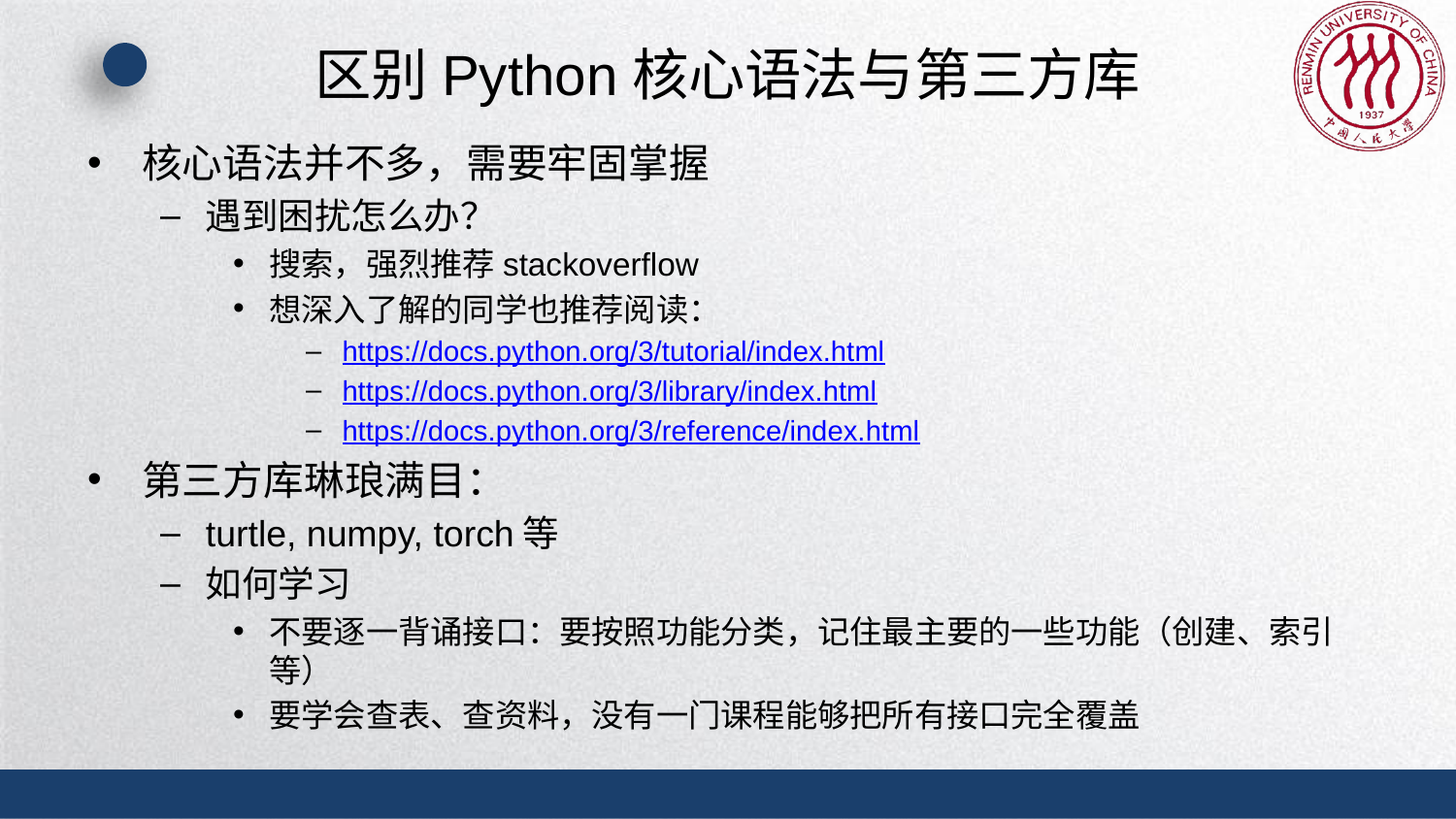

# 区别Python核心语法与第三方库
核心语法并不多，需要牢固掌握
遇到困扰怎么办？
搜索，强烈推荐stackoverflow
想深入了解的同学也推荐阅读：
https://docs.python.org/3/tutorial/index.html
https://docs.python.org/3/library/index.html
https://docs.python.org/3/reference/index.html
第三方库琳琅满目：
turtle, numpy, torch等
如何学习
不要逐一背诵接口：要按照功能分类，记住最主要的一些功能（创建、索引等）
要学会查表、查资料，没有一门课程能够把所有接口完全覆盖